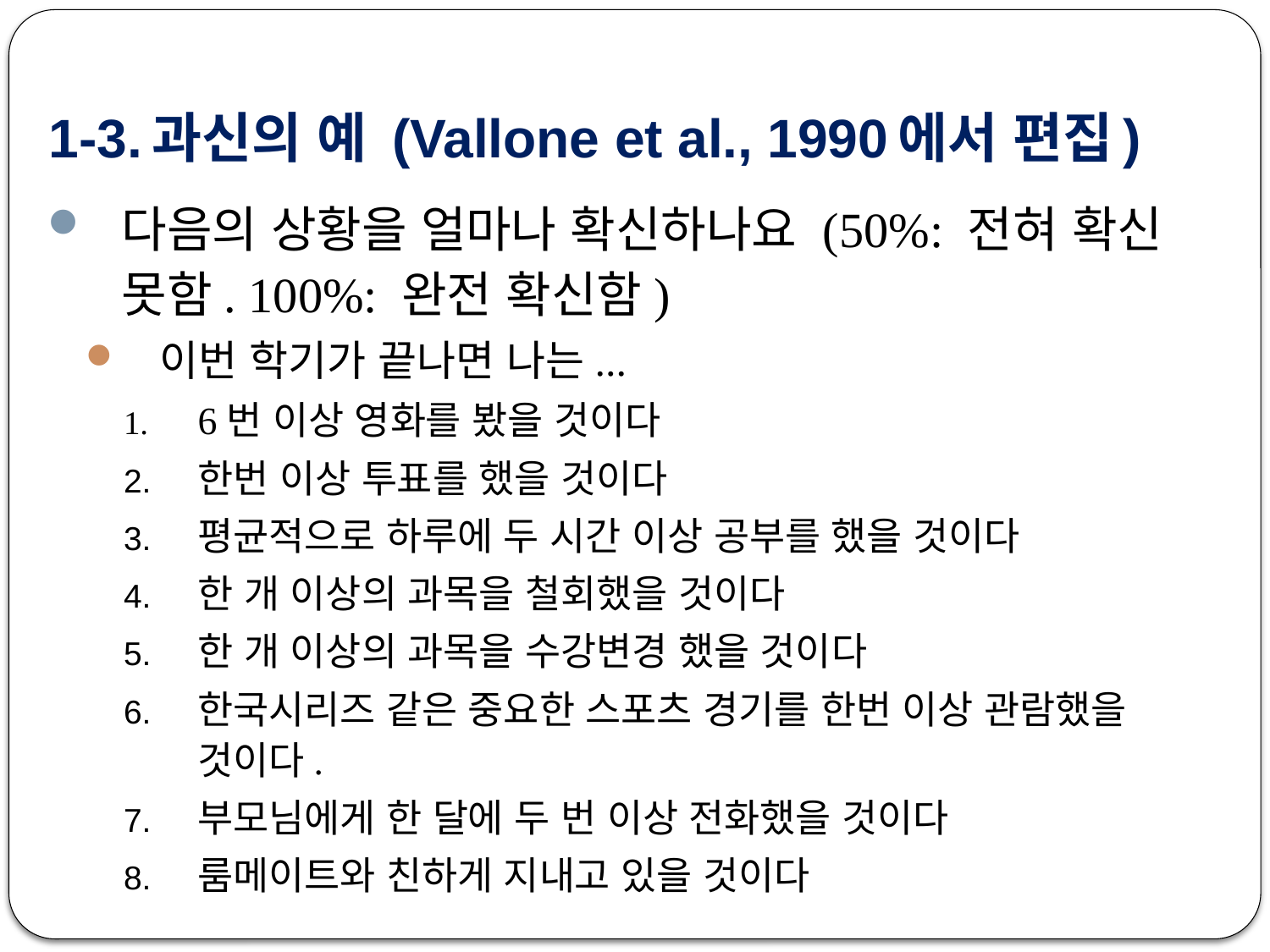

# 1-3.과신의 예 (Vallone et al., 1990에서 편집)
다음의 상황을 얼마나 확신하나요 (50%: 전혀 확신 못함. 100%: 완전 확신함)
이번 학기가 끝나면 나는...
6번 이상 영화를 봤을 것이다
한번 이상 투표를 했을 것이다
평균적으로 하루에 두 시간 이상 공부를 했을 것이다
한 개 이상의 과목을 철회했을 것이다
한 개 이상의 과목을 수강변경 했을 것이다
한국시리즈 같은 중요한 스포츠 경기를 한번 이상 관람했을 것이다.
부모님에게 한 달에 두 번 이상 전화했을 것이다
룸메이트와 친하게 지내고 있을 것이다

앞으로 1년이 지나면 나는..
1. 3번 이상 바다를 보러 갔을 것이다
2. 동아리 활동에 하나 이상 참가했을 것이다
3. 작년보다 높은 학점을 받았을 것이다
4. 룸메이트의 절친이 되었을 것이다
5. 학부 졸업 이후의 계획을 세웠을 것이다
6. 보다 자유로운 사상을 가졌을 것이다.
7. 내 남친/여친과 지속적인 관계를 유지하고 있을 것이다
8. 내 진로의 목표가 바뀌었을 것이다